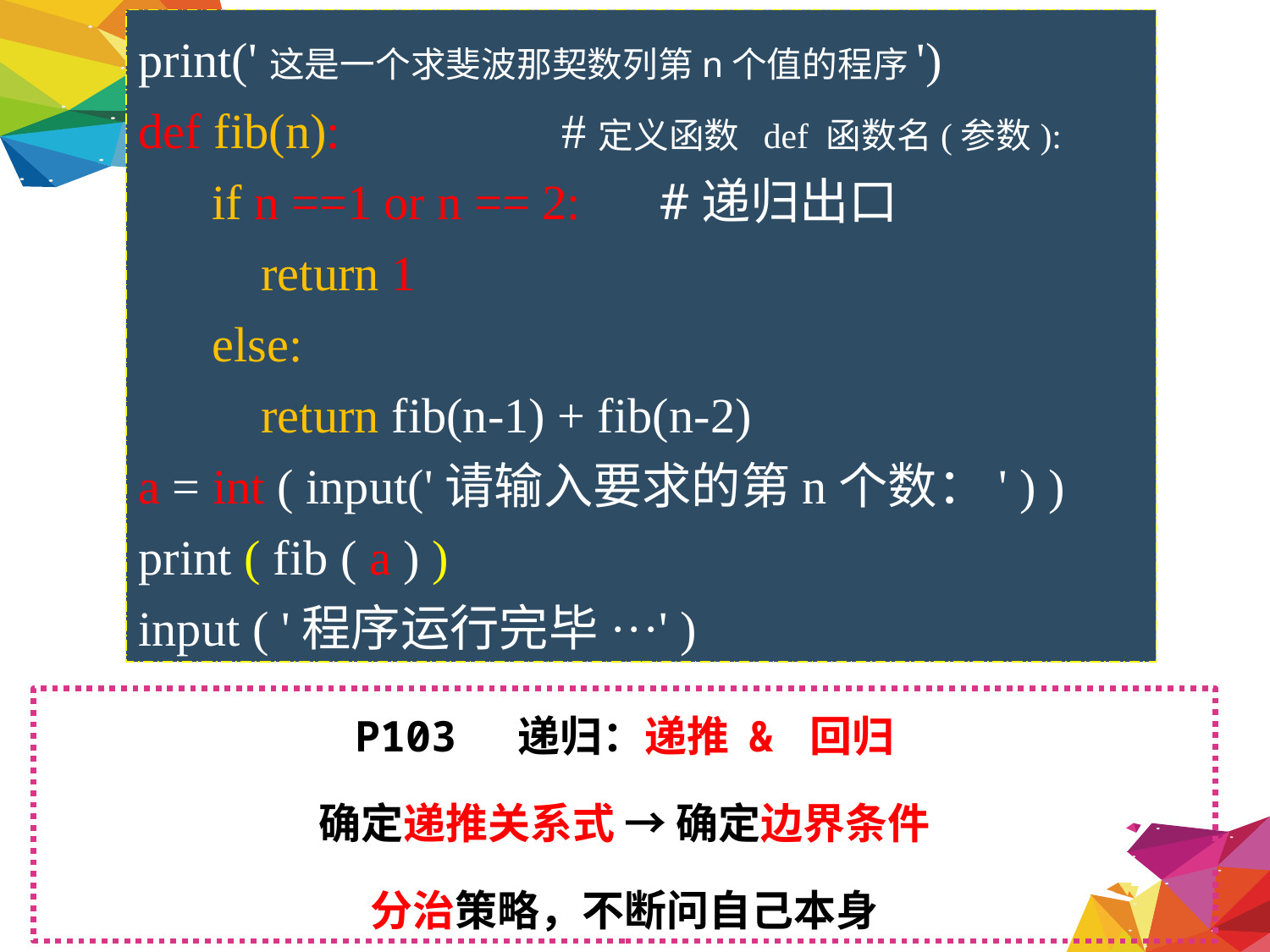

print('这是一个求斐波那契数列第n个值的程序')
def fib(n):                  #定义函数  def 函数名(参数):
      if n ==1 or n == 2:     #递归出口
          return 1
      else:
          return fib(n-1) + fib(n-2)
a = int ( input('请输入要求的第n个数：' ) )
print ( fib ( a ) )
input ( '程序运行完毕···' )
P103  递归：递推 & 回归
确定递推关系式 → 确定边界条件
分治策略，不断问自己本身